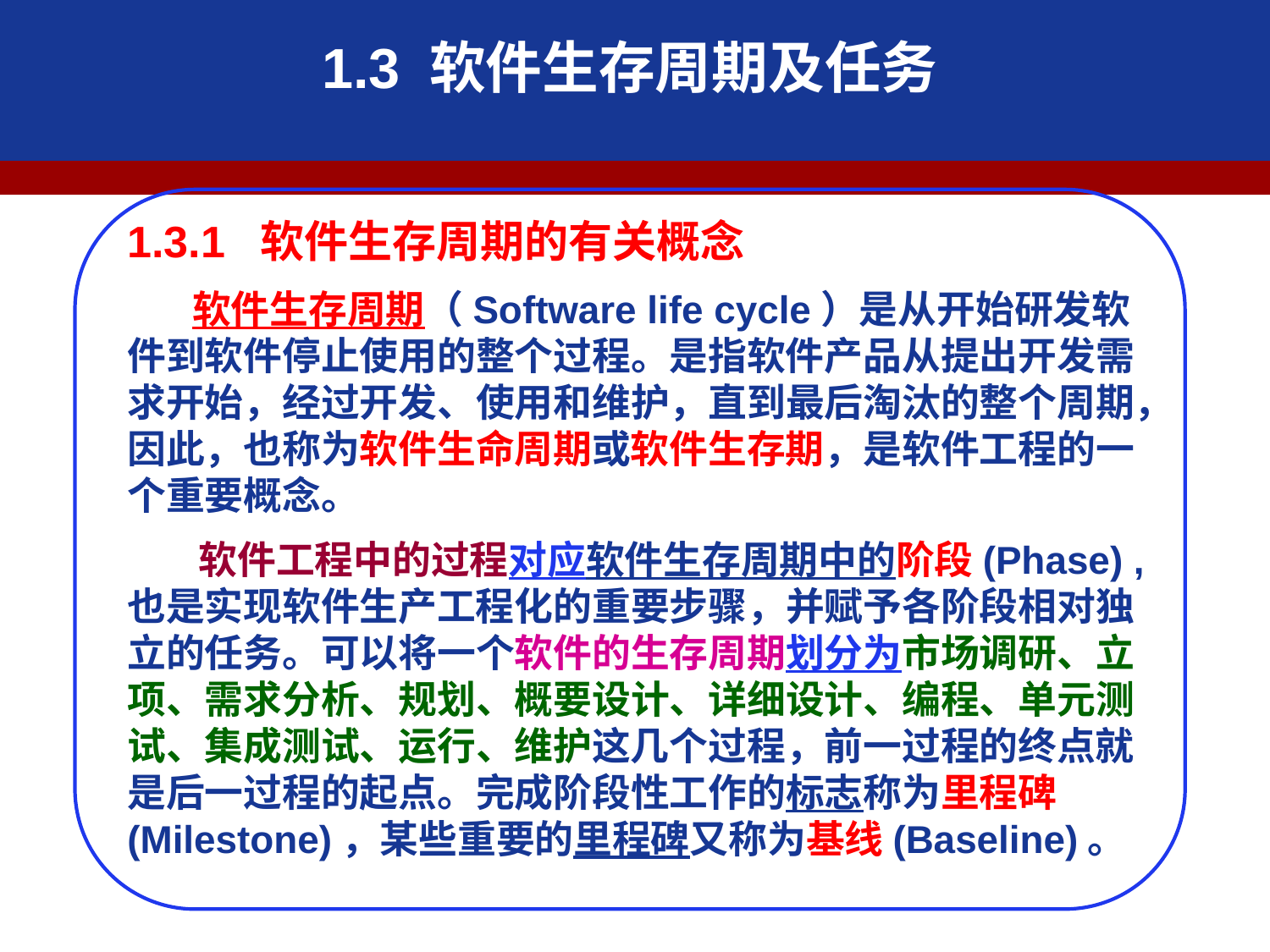

1.3 软件生存周期及任务

1.3.1  软件生存周期的有关概念
        软件生存周期（Software life cycle）是从开始研发软件到软件停止使用的整个过程。是指软件产品从提出开发需求开始，经过开发、使用和维护，直到最后淘汰的整个周期，因此，也称为软件生命周期或软件生存期，是软件工程的一个重要概念。
       软件工程中的过程对应软件生存周期中的阶段(Phase) ,也是实现软件生产工程化的重要步骤，并赋予各阶段相对独立的任务。可以将一个软件的生存周期划分为市场调研、立项、需求分析、规划、概要设计、详细设计、编程、单元测试、集成测试、运行、维护这几个过程，前一过程的终点就是后一过程的起点。完成阶段性工作的标志称为里程碑(Milestone)，某些重要的里程碑又称为基线(Baseline)。